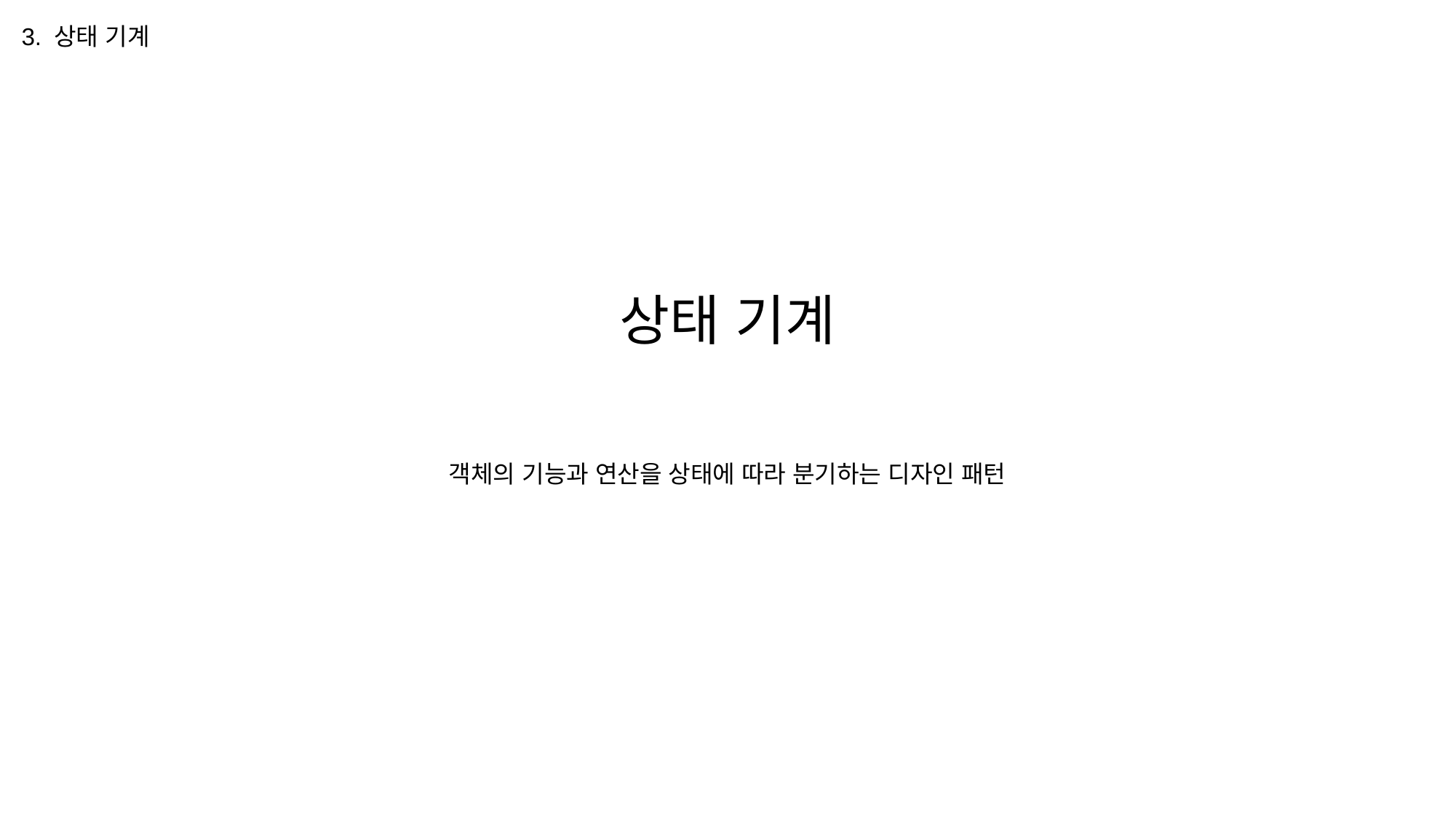

3. 상태 기계
상태 기계
객체의 기능과 연산을 상태에 따라 분기하는 디자인 패턴